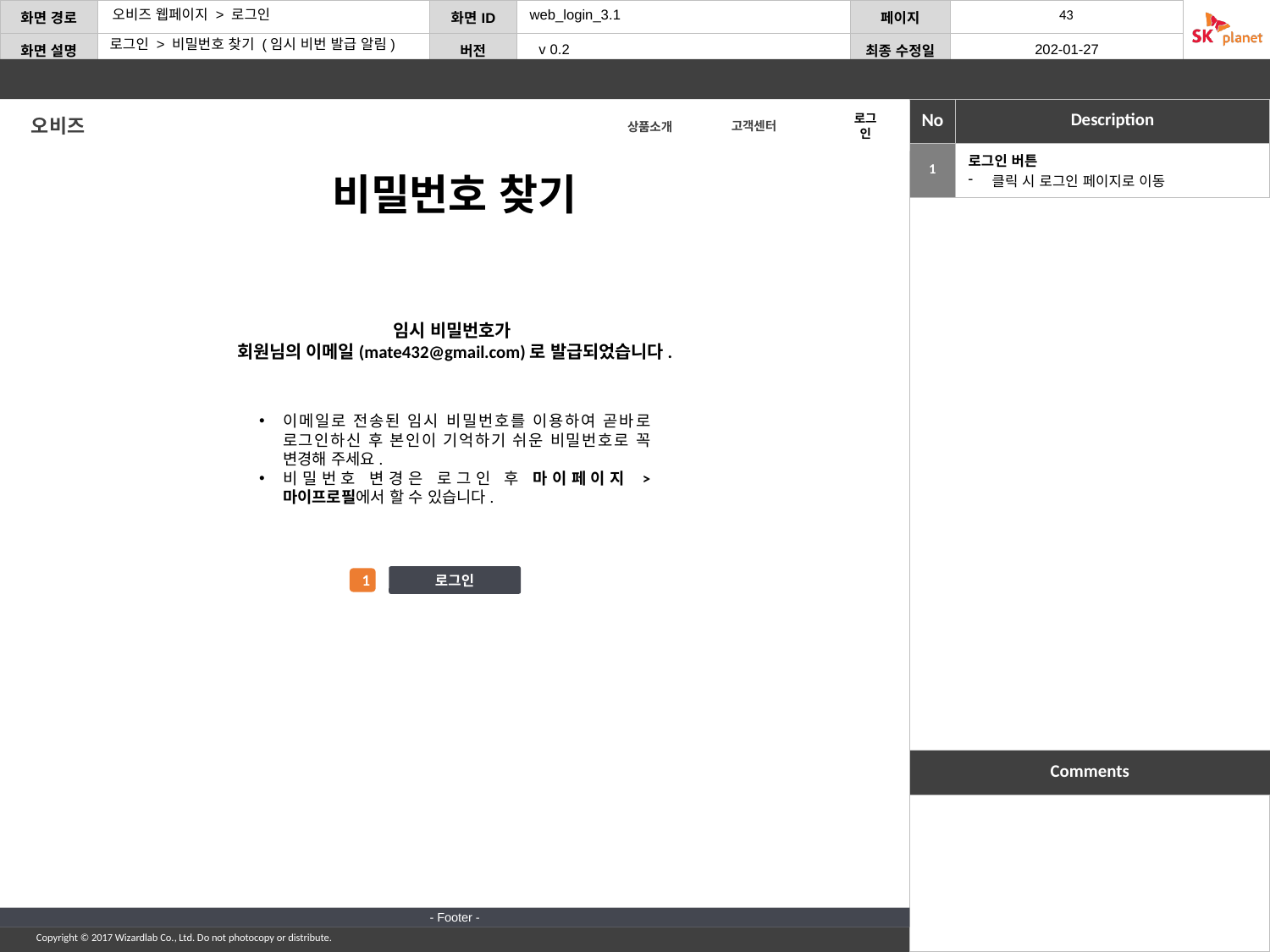

web_login_3.1
로그인 > 비밀번호 찾기 (임시 비번 발급 알림)

오비즈
로그인
고객센터
상품소개
| 1 | 로그인 버튼 클릭 시 로그인 페이지로 이동 |
| --- | --- |
비밀번호 찾기
임시 비밀번호가
회원님의 이메일(mate432@gmail.com)로 발급되었습니다.
이메일로 전송된 임시 비밀번호를 이용하여 곧바로 로그인하신 후 본인이 기억하기 쉬운 비밀번호로 꼭 변경해 주세요.
비밀번호 변경은 로그인 후 마이페이지 > 마이프로필에서 할 수 있습니다.
로그인
1

- Footer -